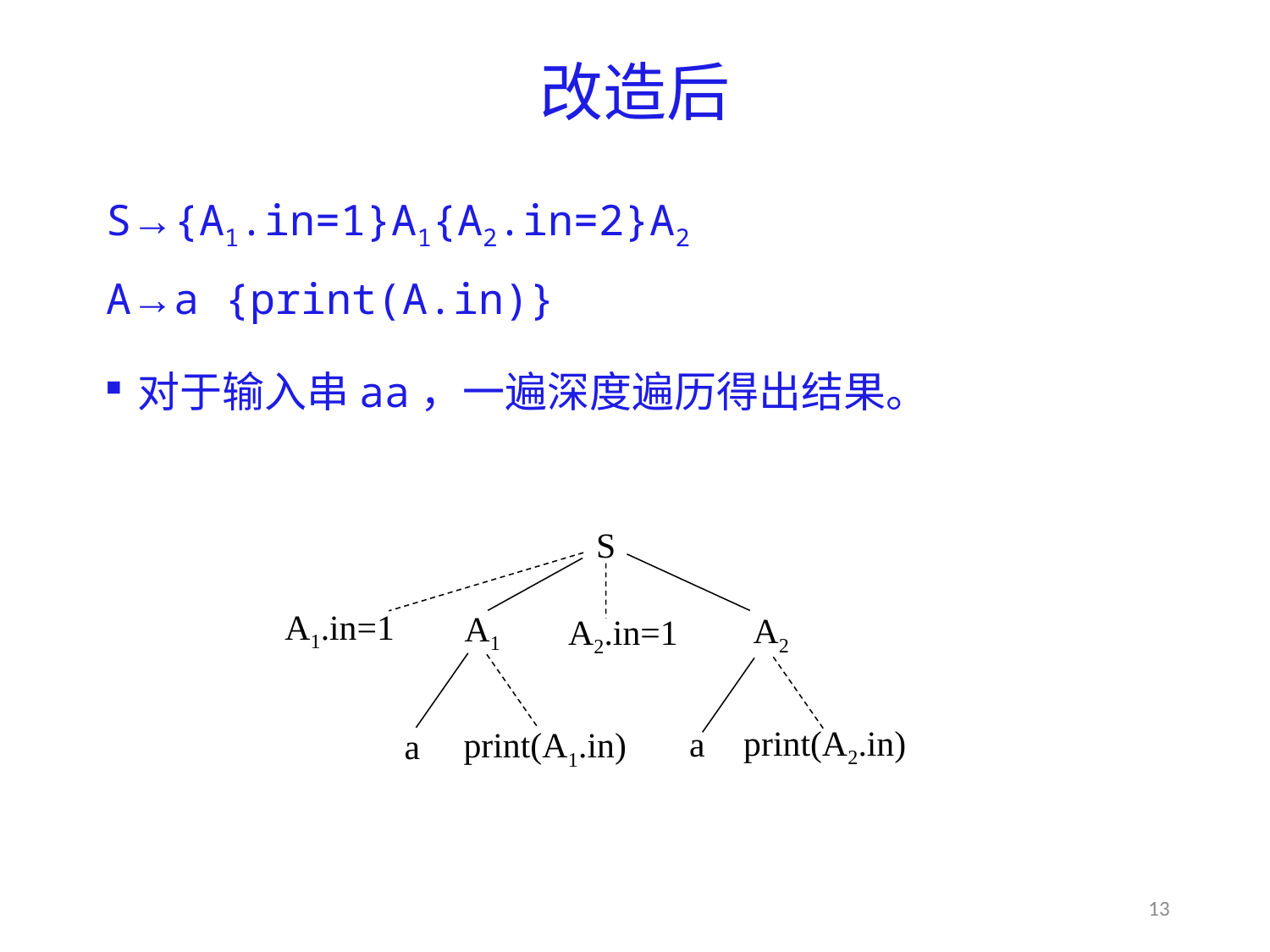

# 改造后
S→{A1.in=1}A1{A2.in=2}A2
A→a {print(A.in)}
对于输入串aa，一遍深度遍历得出结果。
S

A1.in=1
A1
A2
A2.in=1

a
print(A2.in)
a
print(A1.in)
13